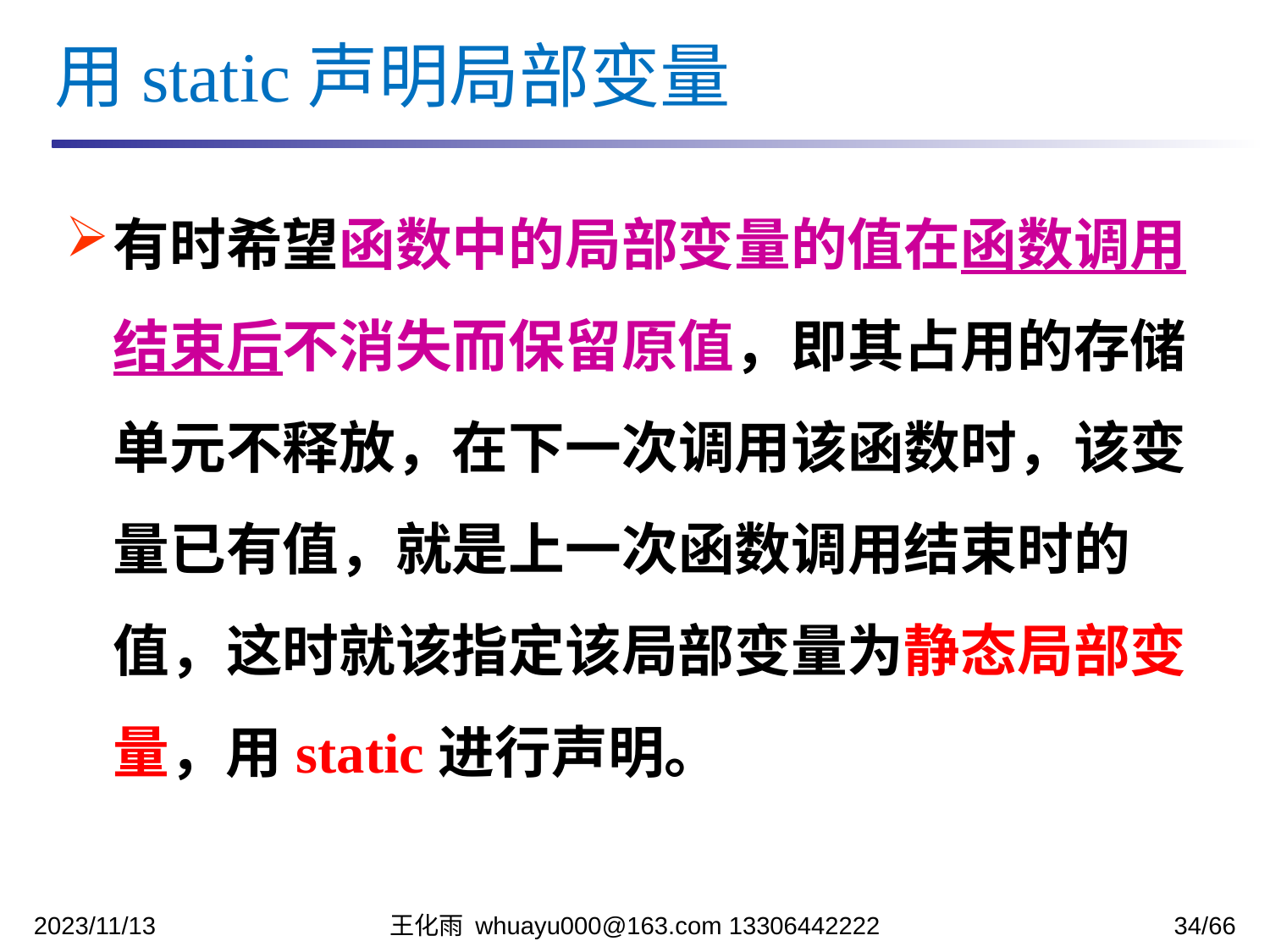

用static声明局部变量
有时希望函数中的局部变量的值在函数调用结束后不消失而保留原值，即其占用的存储单元不释放，在下一次调用该函数时，该变量已有值，就是上一次函数调用结束时的值，这时就该指定该局部变量为静态局部变量，用static进行声明。
2023/11/13
王化雨 whuayu000@163.com 13306442222
34/66